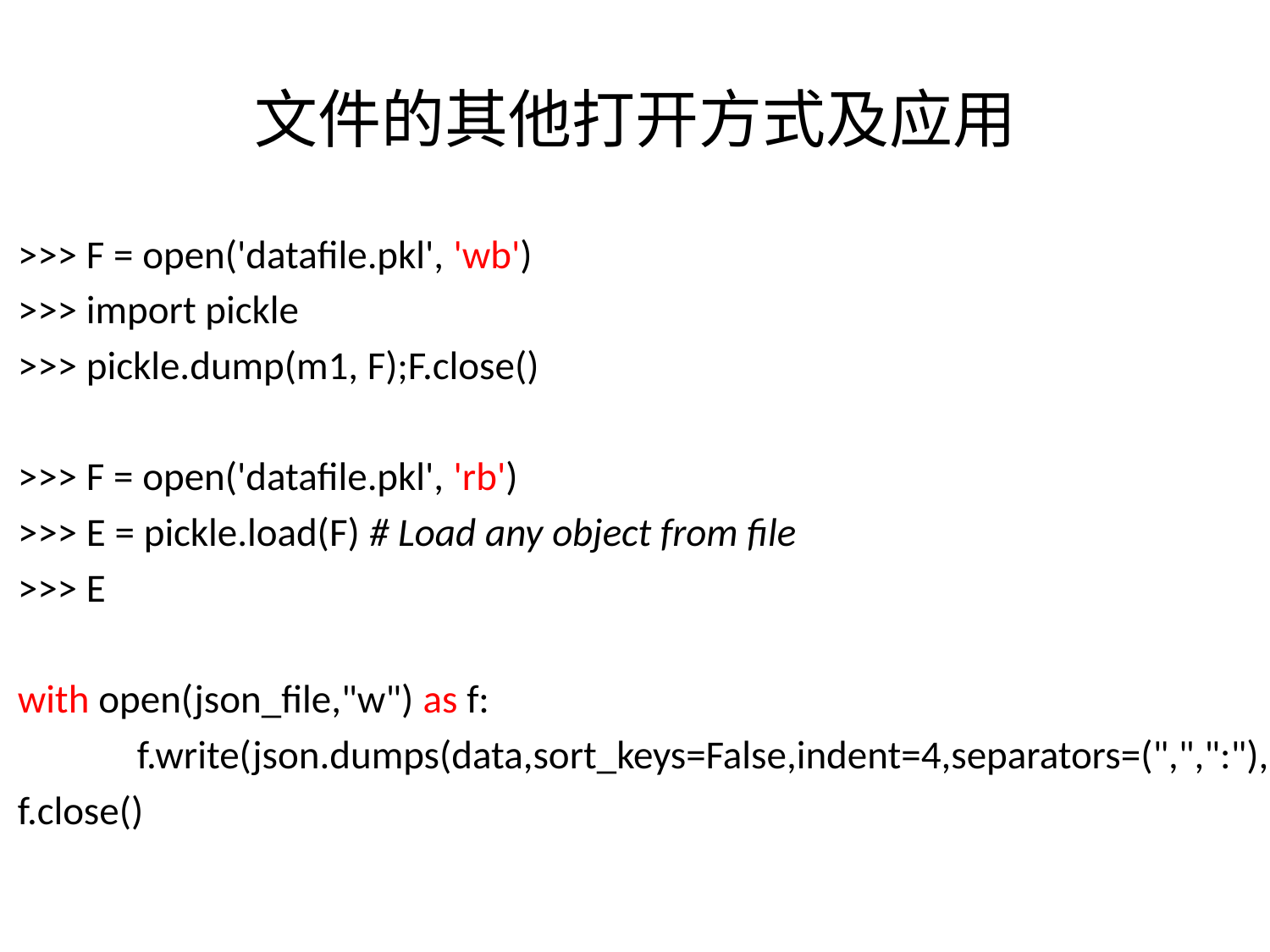

# 文件的其他打开方式及应用
>>> F = open('datafile.pkl', 'wb')
>>> import pickle
>>> pickle.dump(m1, F);F.close()

>>> F = open('datafile.pkl', 'rb')
>>> E = pickle.load(F) # Load any object from file
>>> E

with open(json_file,"w") as f:
	f.write(json.dumps(data,sort_keys=False,indent=4,separators=(",",":"),))
f.close()